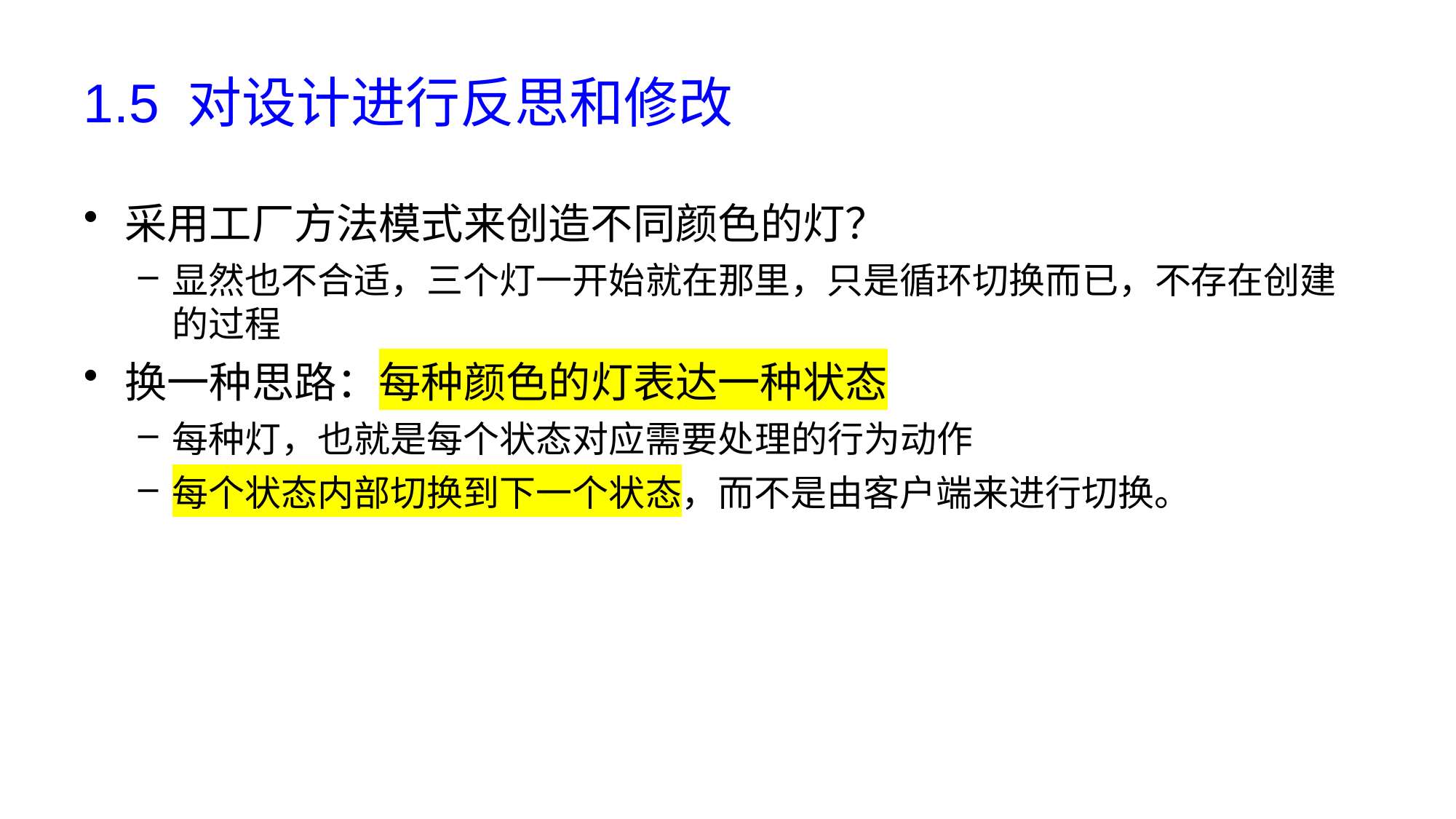

# 1.5 对设计进行反思和修改
采用工厂方法模式来创造不同颜色的灯？
显然也不合适，三个灯一开始就在那里，只是循环切换而已，不存在创建的过程
换一种思路：每种颜色的灯表达一种状态
每种灯，也就是每个状态对应需要处理的行为动作
每个状态内部切换到下一个状态，而不是由客户端来进行切换。
17